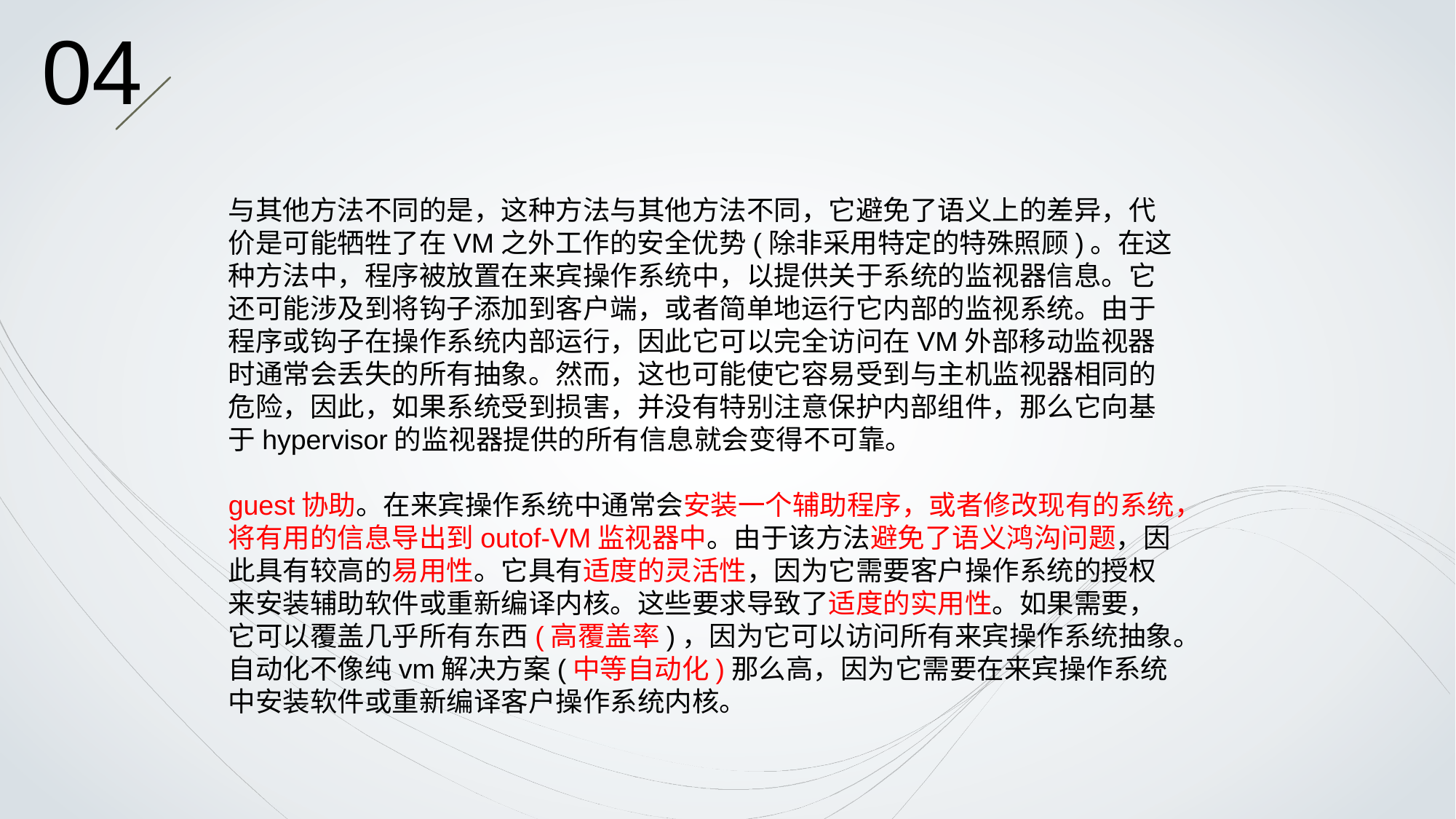

04
与其他方法不同的是，这种方法与其他方法不同，它避免了语义上的差异，代价是可能牺牲了在VM之外工作的安全优势(除非采用特定的特殊照顾)。在这种方法中，程序被放置在来宾操作系统中，以提供关于系统的监视器信息。它还可能涉及到将钩子添加到客户端，或者简单地运行它内部的监视系统。由于程序或钩子在操作系统内部运行，因此它可以完全访问在VM外部移动监视器时通常会丢失的所有抽象。然而，这也可能使它容易受到与主机监视器相同的危险，因此，如果系统受到损害，并没有特别注意保护内部组件，那么它向基于hypervisor的监视器提供的所有信息就会变得不可靠。

guest协助。在来宾操作系统中通常会安装一个辅助程序，或者修改现有的系统，将有用的信息导出到outof-VM监视器中。由于该方法避免了语义鸿沟问题，因此具有较高的易用性。它具有适度的灵活性，因为它需要客户操作系统的授权来安装辅助软件或重新编译内核。这些要求导致了适度的实用性。如果需要，它可以覆盖几乎所有东西(高覆盖率)，因为它可以访问所有来宾操作系统抽象。自动化不像纯vm解决方案(中等自动化)那么高，因为它需要在来宾操作系统中安装软件或重新编译客户操作系统内核。